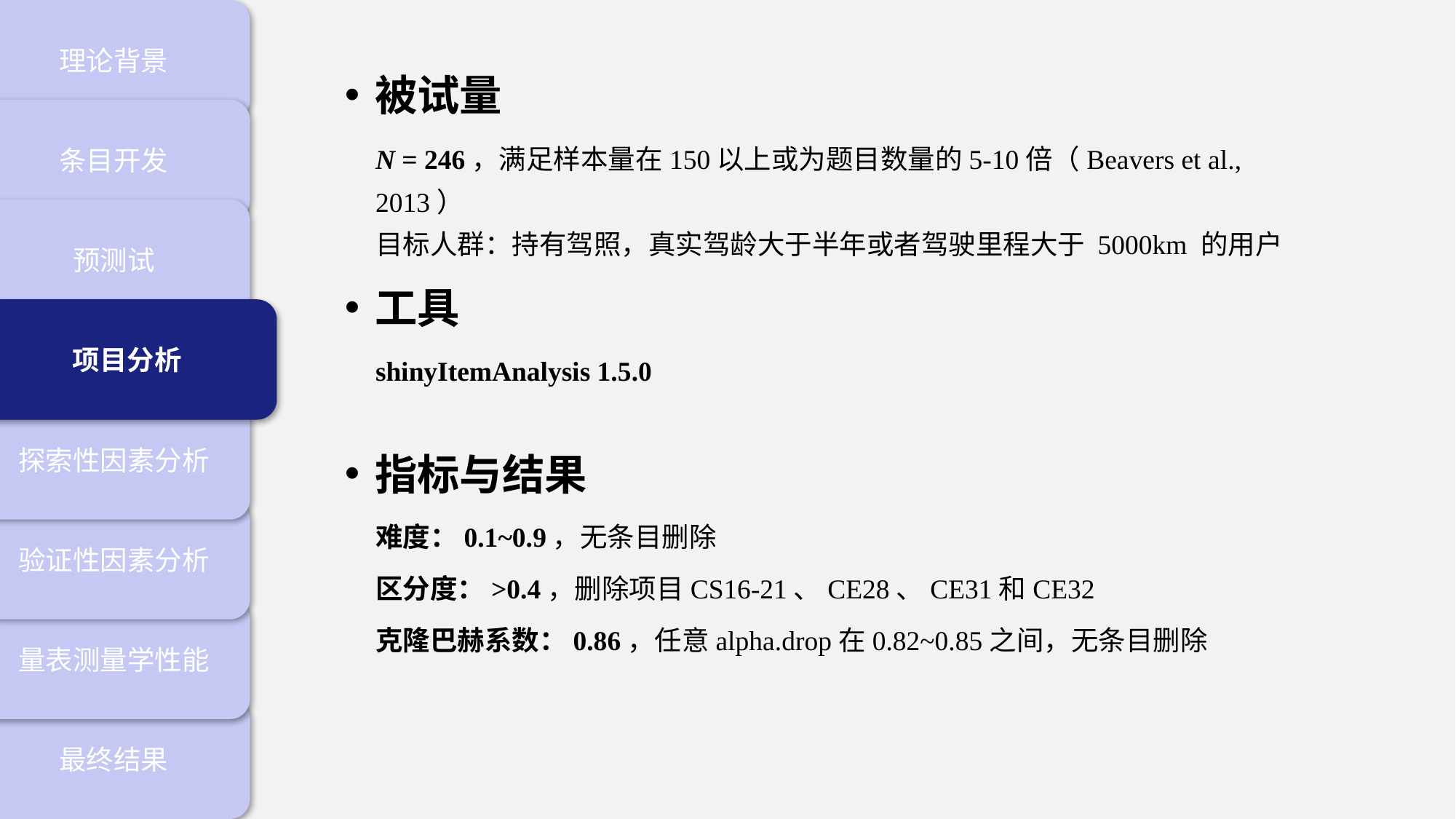

理论背景
被试量
条目开发
N = 246，满足样本量在150以上或为题目数量的5-10倍（Beavers et al., 2013）
目标人群：持有驾照，真实驾龄大于半年或者驾驶里程大于 5000km 的用户
预测试
工具
项目分析
shinyItemAnalysis 1.5.0
探索性因素分析
指标与结果
验证性因素分析
难度：0.1~0.9，无条目删除
区分度：>0.4，删除项目CS16-21、CE28、CE31和CE32
量表测量学性能
克隆巴赫系数：0.86，任意alpha.drop在0.82~0.85之间，无条目删除
最终结果